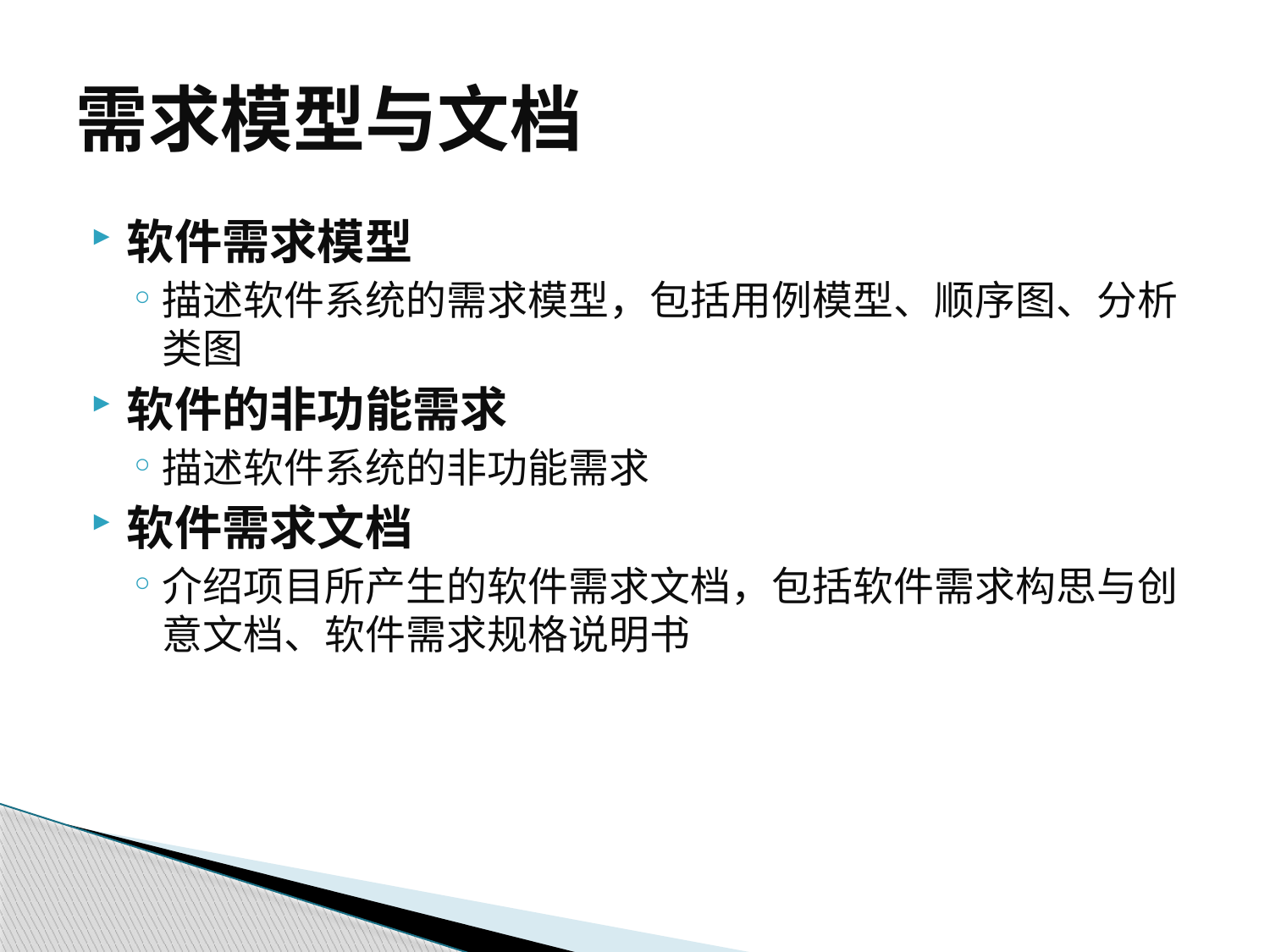

# 需求模型与文档
软件需求模型
描述软件系统的需求模型，包括用例模型、顺序图、分析类图
软件的非功能需求
描述软件系统的非功能需求
软件需求文档
介绍项目所产生的软件需求文档，包括软件需求构思与创意文档、软件需求规格说明书